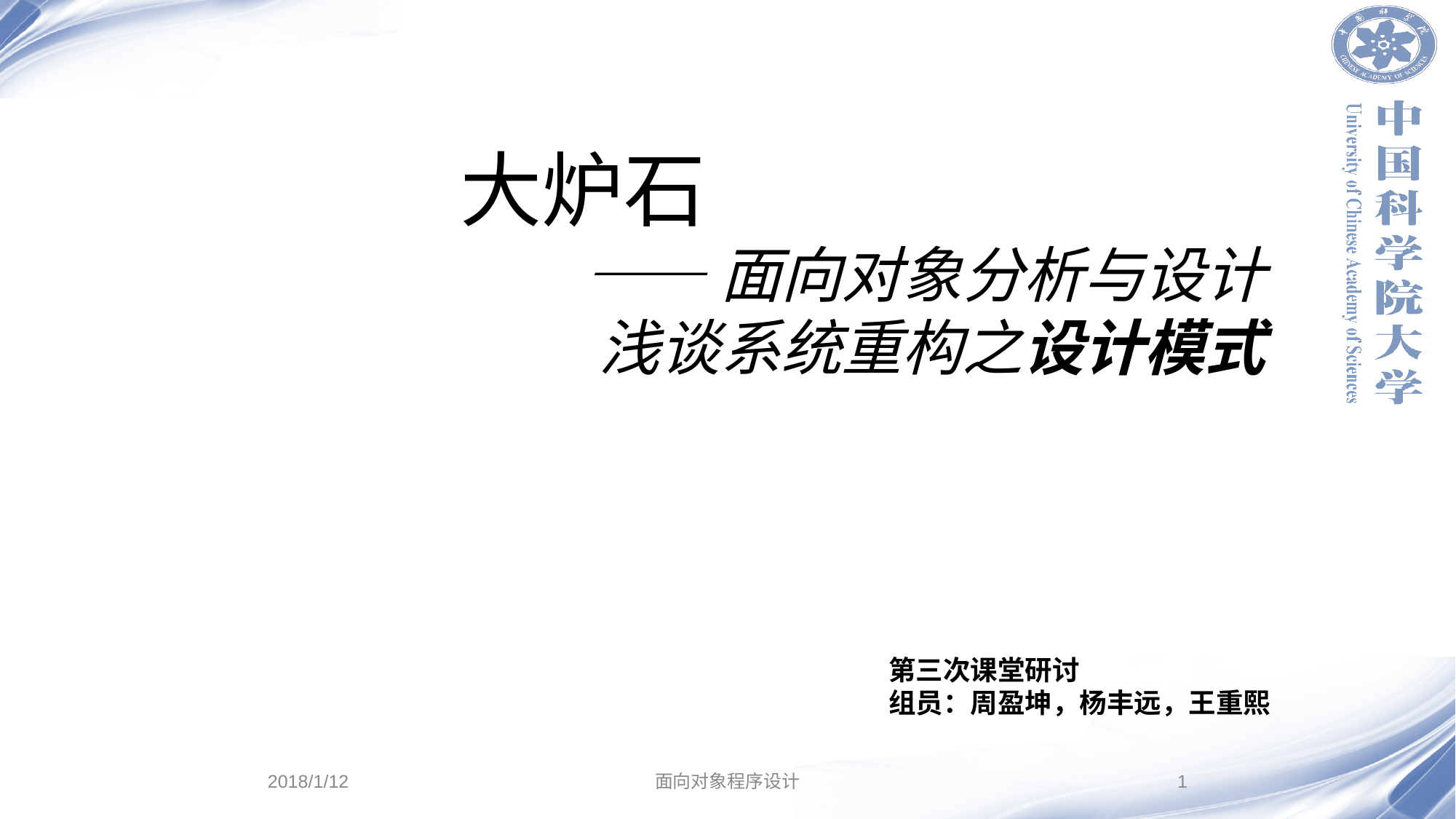

大炉石
——面向对象分析与设计
浅谈系统重构之设计模式
第三次课堂研讨
组员：周盈坤，杨丰远，王重熙
2018/1/12
面向对象程序设计
1